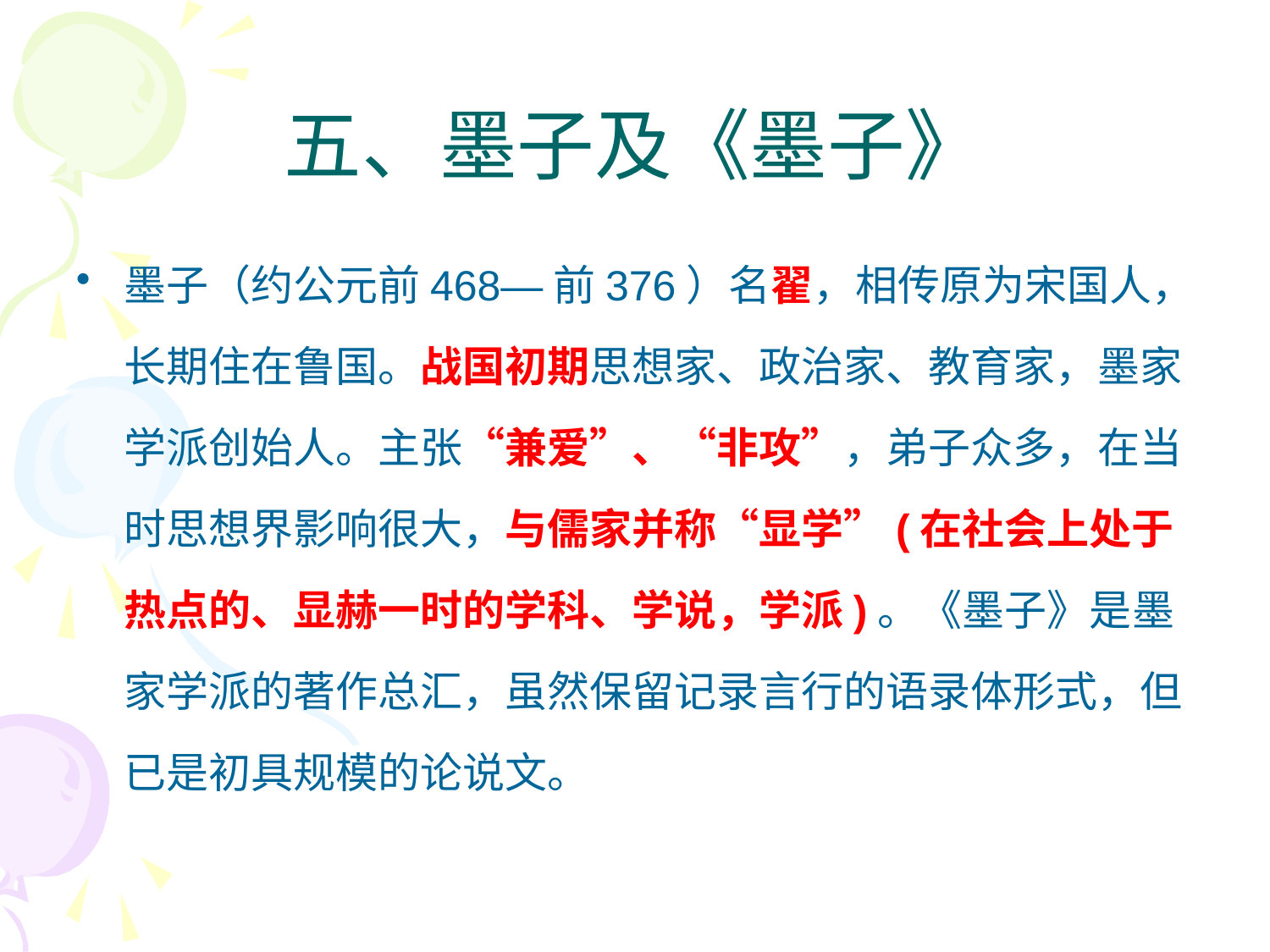

# 五、墨子及《墨子》
墨子（约公元前468—前376）名翟，相传原为宋国人，长期住在鲁国。战国初期思想家、政治家、教育家，墨家学派创始人。主张“兼爱”、“非攻”，弟子众多，在当时思想界影响很大，与儒家并称“显学”(在社会上处于热点的、显赫一时的学科、学说，学派)。《墨子》是墨家学派的著作总汇，虽然保留记录言行的语录体形式，但已是初具规模的论说文。